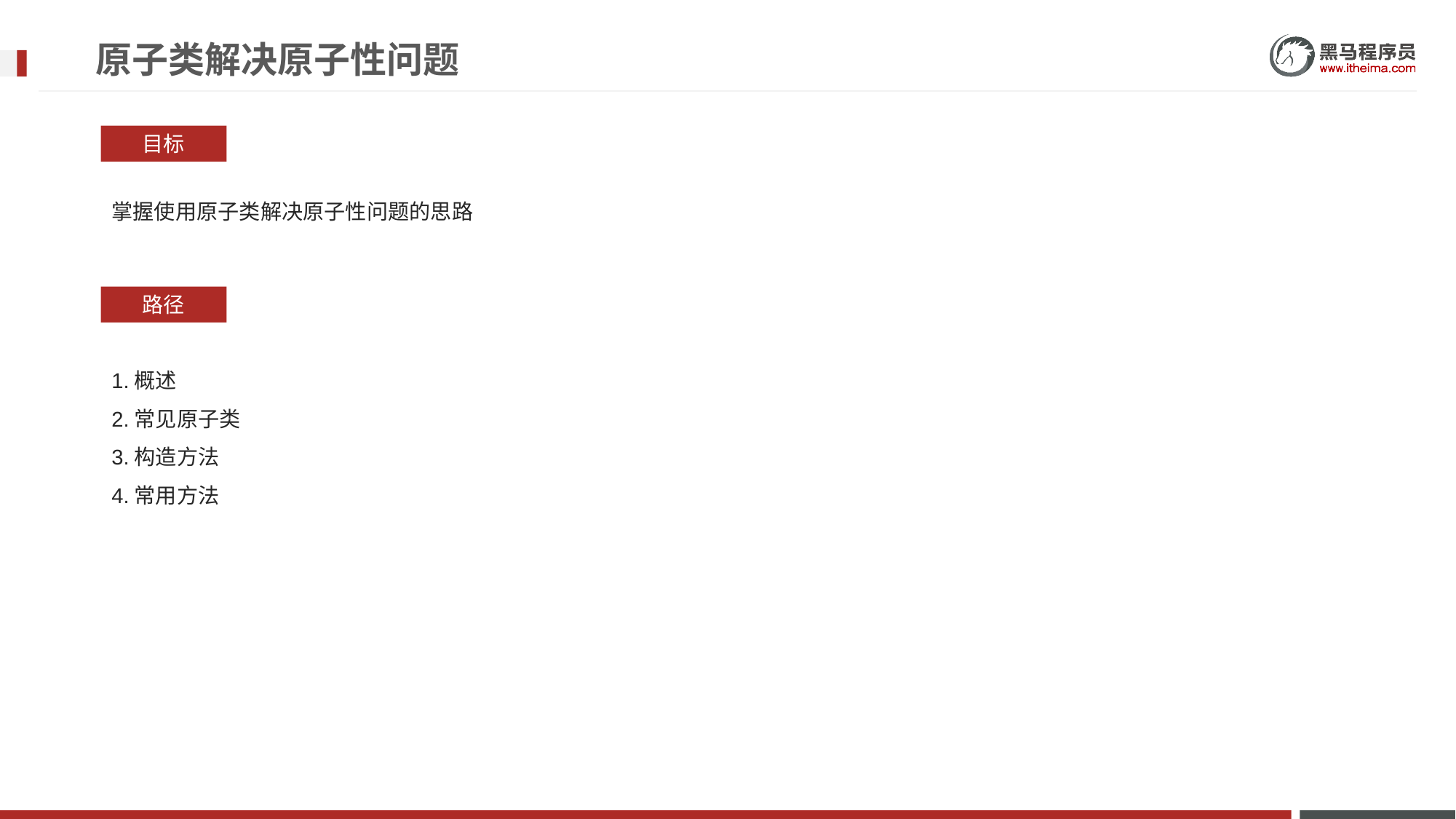

# 原子类解决原子性问题
目标
掌握使用原子类解决原子性问题的思路
路径
1.概述
2.常见原子类
3.构造方法
4.常用方法